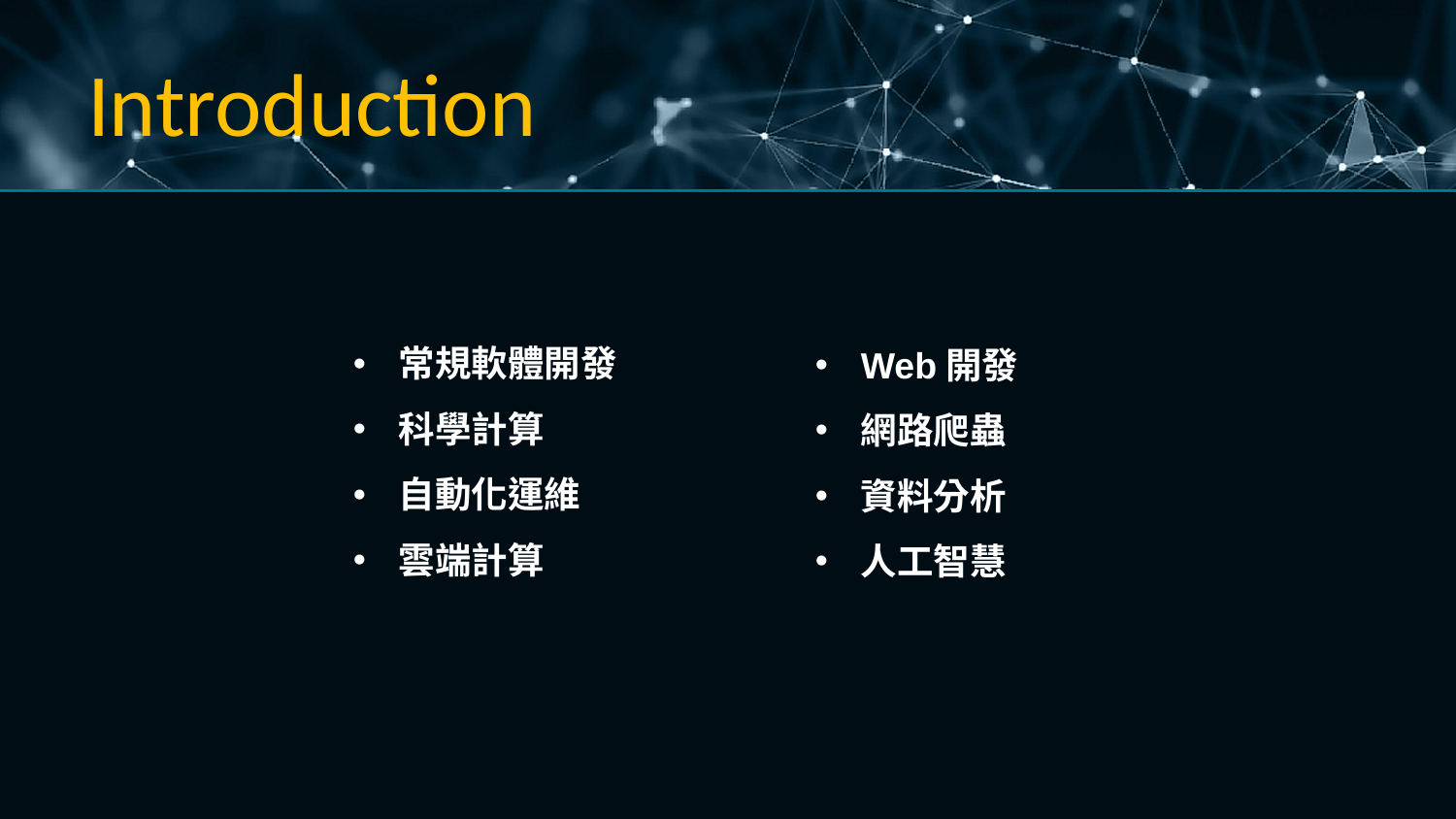

# Introduction
常規軟體開發
科學計算
自動化運維
雲端計算
Web開發
網路爬蟲
資料分析
人工智慧